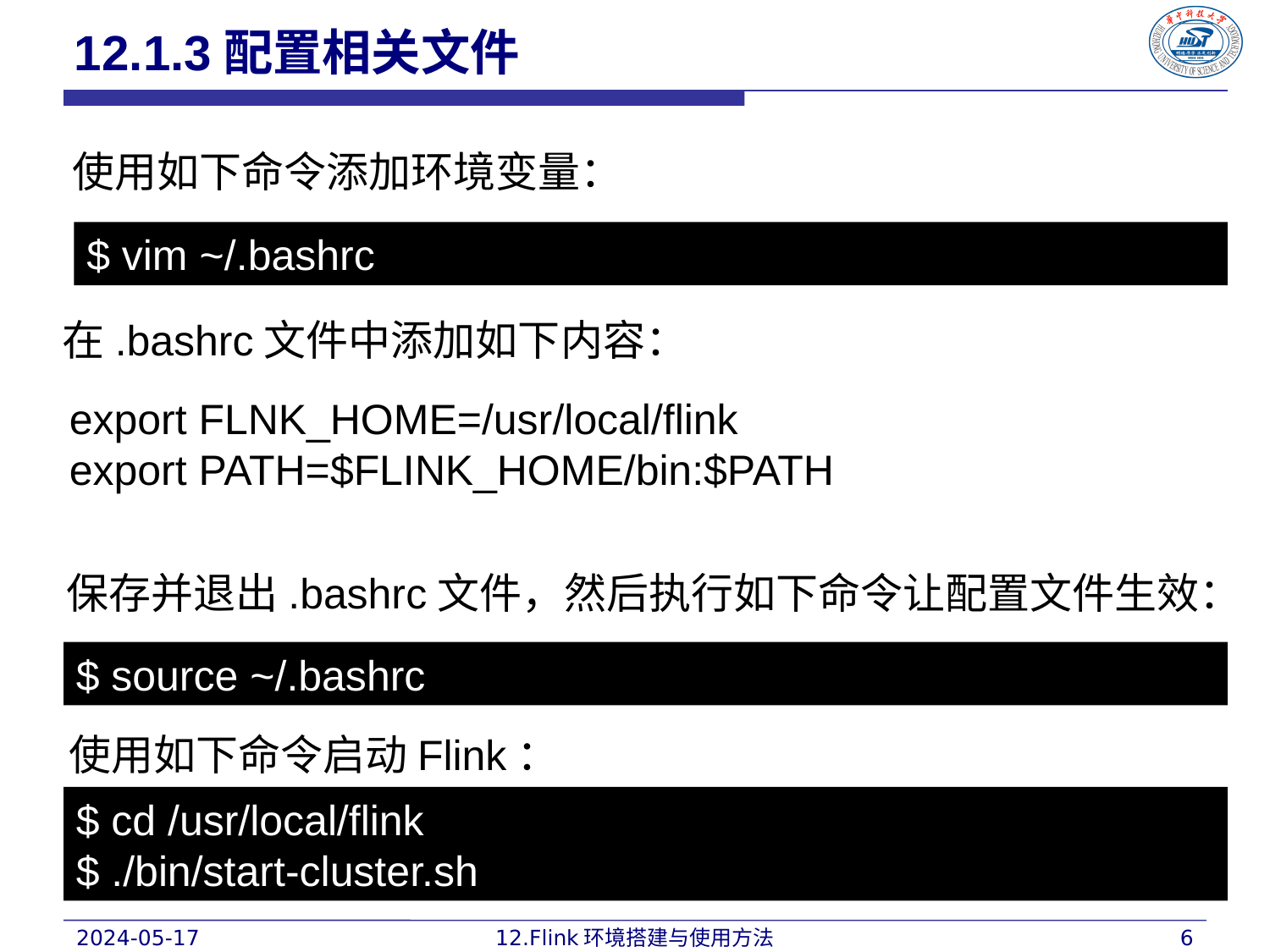

12.1.3配置相关文件
使用如下命令添加环境变量：
$ vim ~/.bashrc
在.bashrc文件中添加如下内容：
export FLNK_HOME=/usr/local/flink
export PATH=$FLINK_HOME/bin:$PATH
保存并退出.bashrc文件，然后执行如下命令让配置文件生效：
$ source ~/.bashrc
使用如下命令启动Flink：
$ cd /usr/local/flink
$ ./bin/start-cluster.sh
2024-05-17
12.Flink环境搭建与使用方法
6